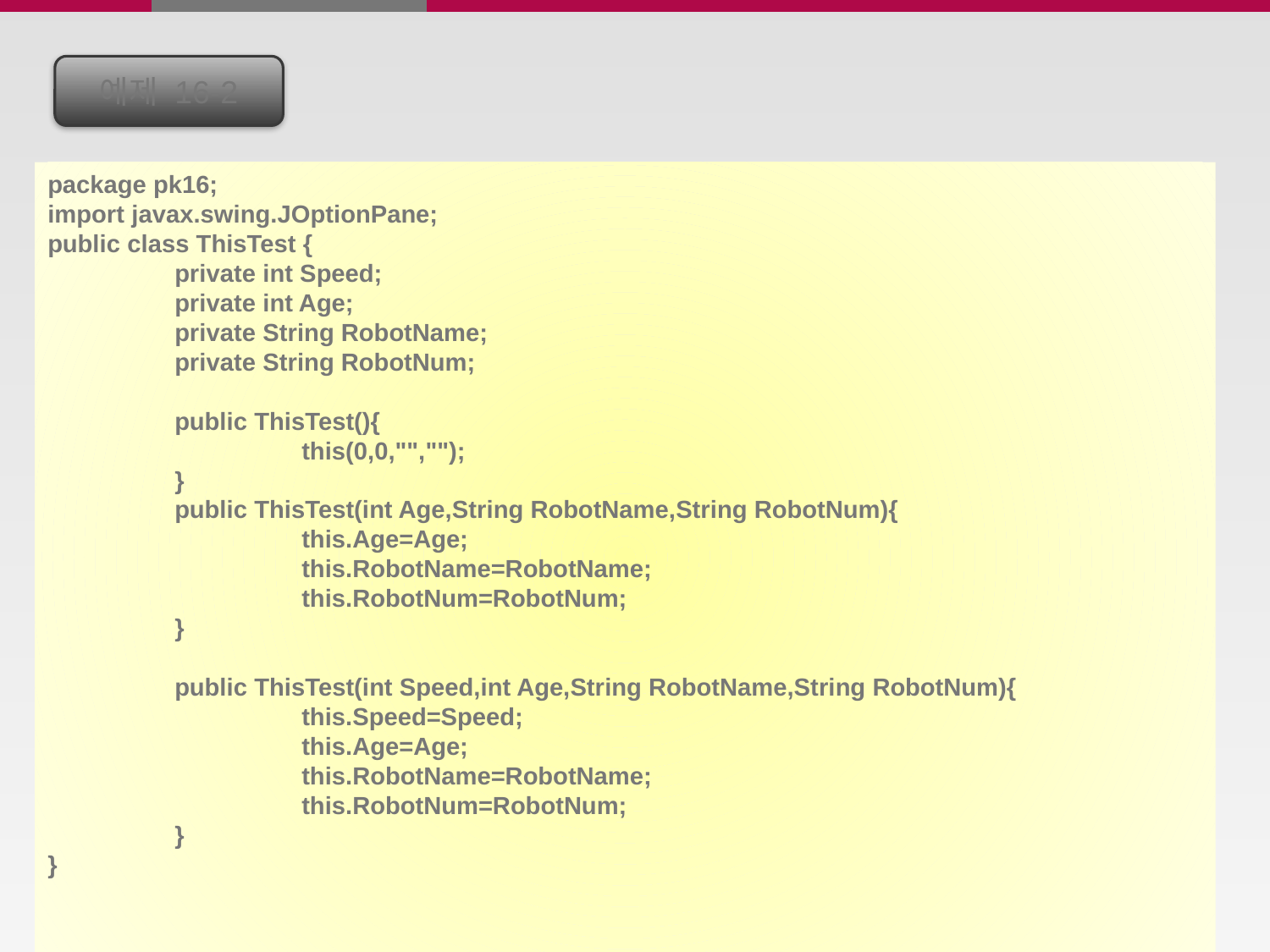

예제 16-2
package pk16;
import javax.swing.JOptionPane;
public class ThisTest {
	private int Speed;
	private int Age;
	private String RobotName;
	private String RobotNum;

	public ThisTest(){
		this(0,0,"","");
	}
	public ThisTest(int Age,String RobotName,String RobotNum){
		this.Age=Age;
		this.RobotName=RobotName;
		this.RobotNum=RobotNum;
	}

	public ThisTest(int Speed,int Age,String RobotName,String RobotNum){
		this.Speed=Speed;
		this.Age=Age;
		this.RobotName=RobotName;
		this.RobotNum=RobotNum;
	}
}